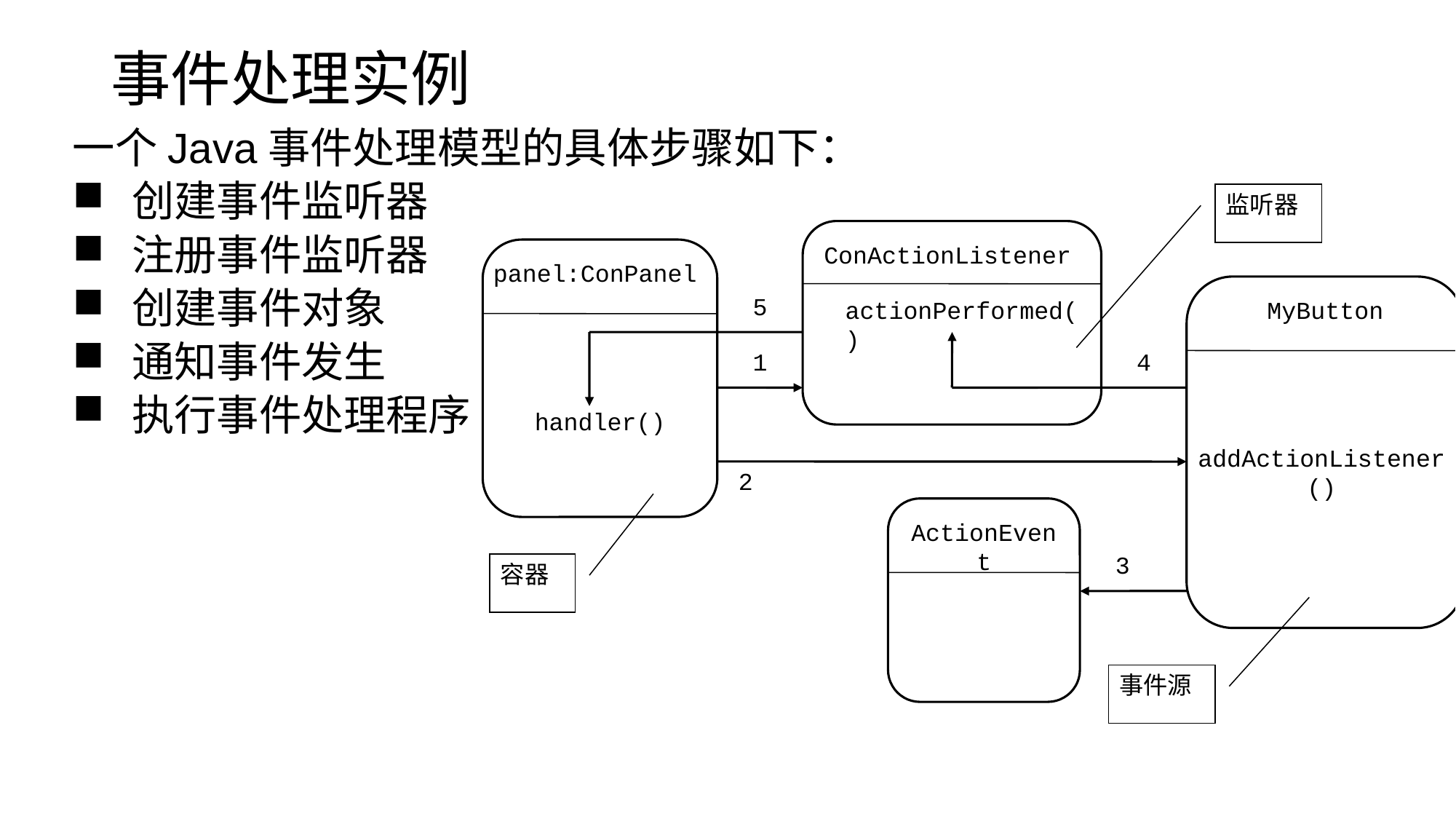

# 事件处理实例
一个Java事件处理模型的具体步骤如下：
创建事件监听器
注册事件监听器
创建事件对象
通知事件发生
执行事件处理程序

监听器

ConActionListener
panel:ConPanel

5
actionPerformed()
MyButton

1
4

handler()
addActionListener()

2

ActionEvent
3
容器

事件源